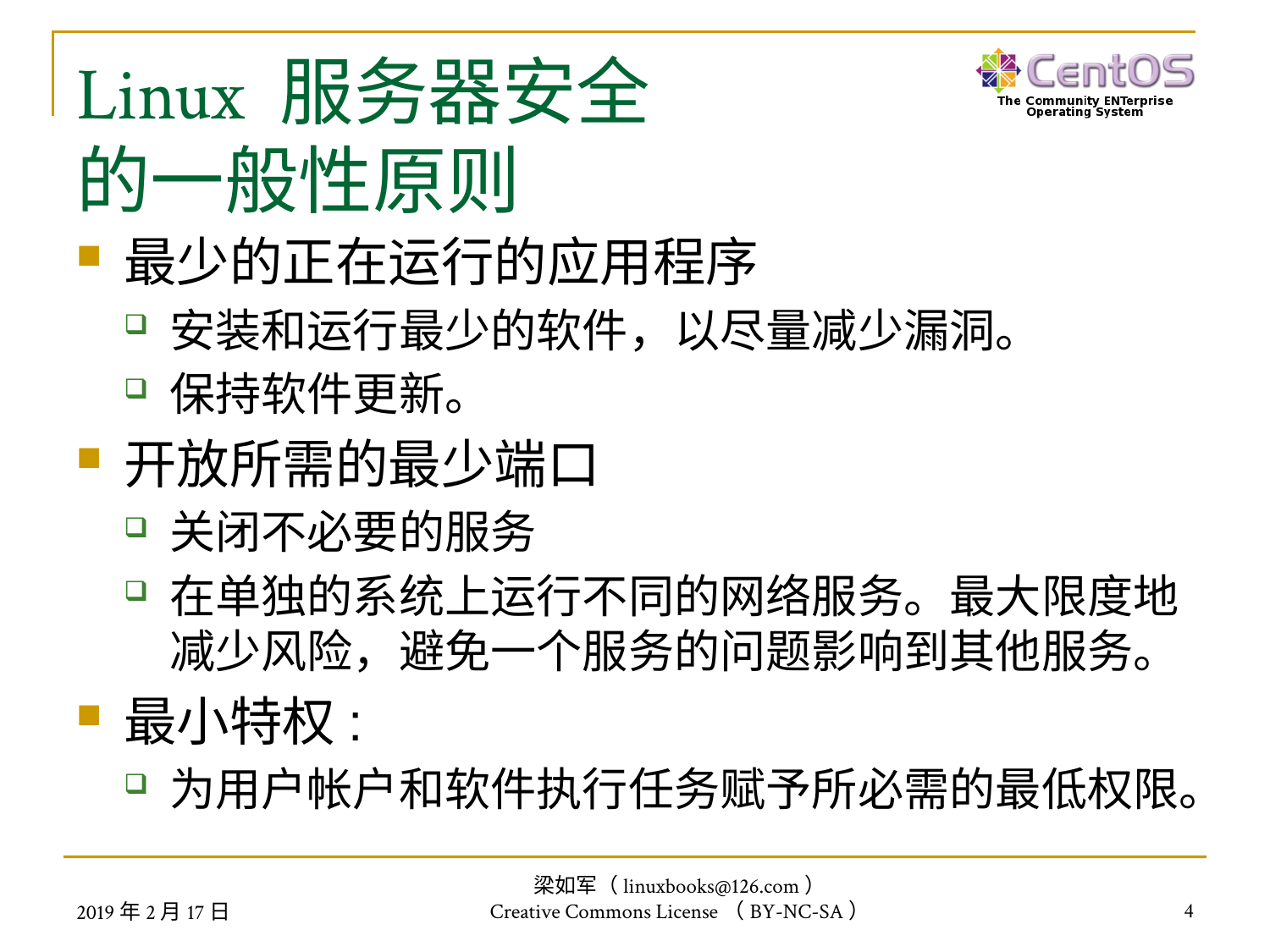

# Linux 服务器安全 的一般性原则
最少的正在运行的应用程序
安装和运行最少的软件，以尽量减少漏洞。
保持软件更新。
开放所需的最少端口
关闭不必要的服务
在单独的系统上运行不同的网络服务。最大限度地减少风险，避免一个服务的问题影响到其他服务。
最小特权:
为用户帐户和软件执行任务赋予所必需的最低权限。

梁如军（linuxbooks@126.com）
Creative Commons License（BY-NC-SA）
2019年2月17日
4